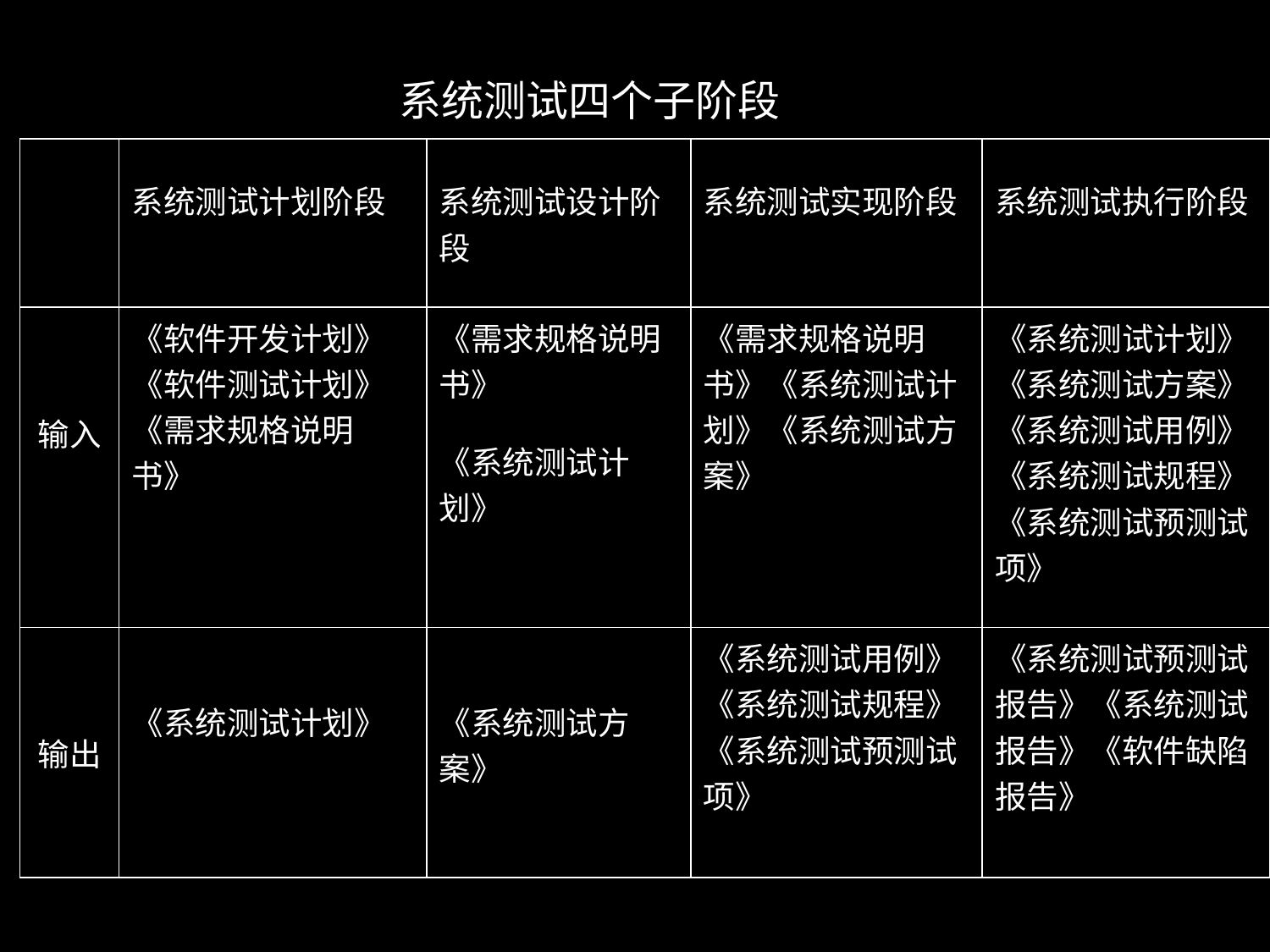

# 系统测试四个子阶段
|  | 系统测试计划阶段 | 系统测试设计阶段 | 系统测试实现阶段 | 系统测试执行阶段 |
| --- | --- | --- | --- | --- |
| 输入 | 《软件开发计划》《软件测试计划》《需求规格说明书》 | 《需求规格说明书》 《系统测试计划》 | 《需求规格说明书》《系统测试计划》《系统测试方案》 | 《系统测试计划》《系统测试方案》《系统测试用例》《系统测试规程》《系统测试预测试项》 |
| 输出 | 《系统测试计划》 | 《系统测试方案》 | 《系统测试用例》《系统测试规程》《系统测试预测试项》 | 《系统测试预测试报告》《系统测试报告》《软件缺陷报告》 |